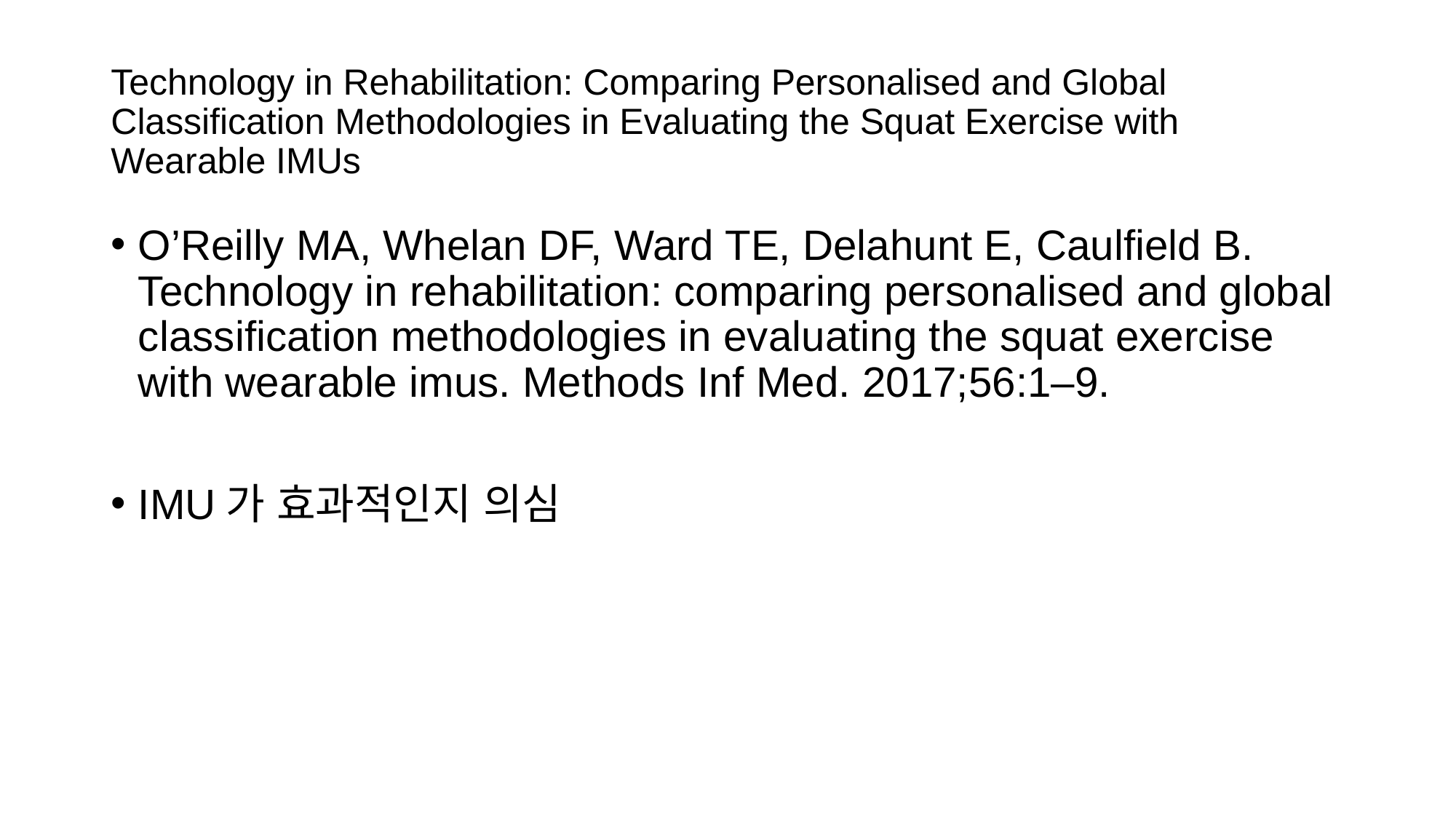

# Technology in Rehabilitation: Comparing Personalised and Global Classification Methodologies in Evaluating the Squat Exercise with Wearable IMUs
O’Reilly MA, Whelan DF, Ward TE, Delahunt E, Caulfield B. Technology in rehabilitation: comparing personalised and global classification methodologies in evaluating the squat exercise with wearable imus. Methods Inf Med. 2017;56:1–9.

IMU가 효과적인지 의심